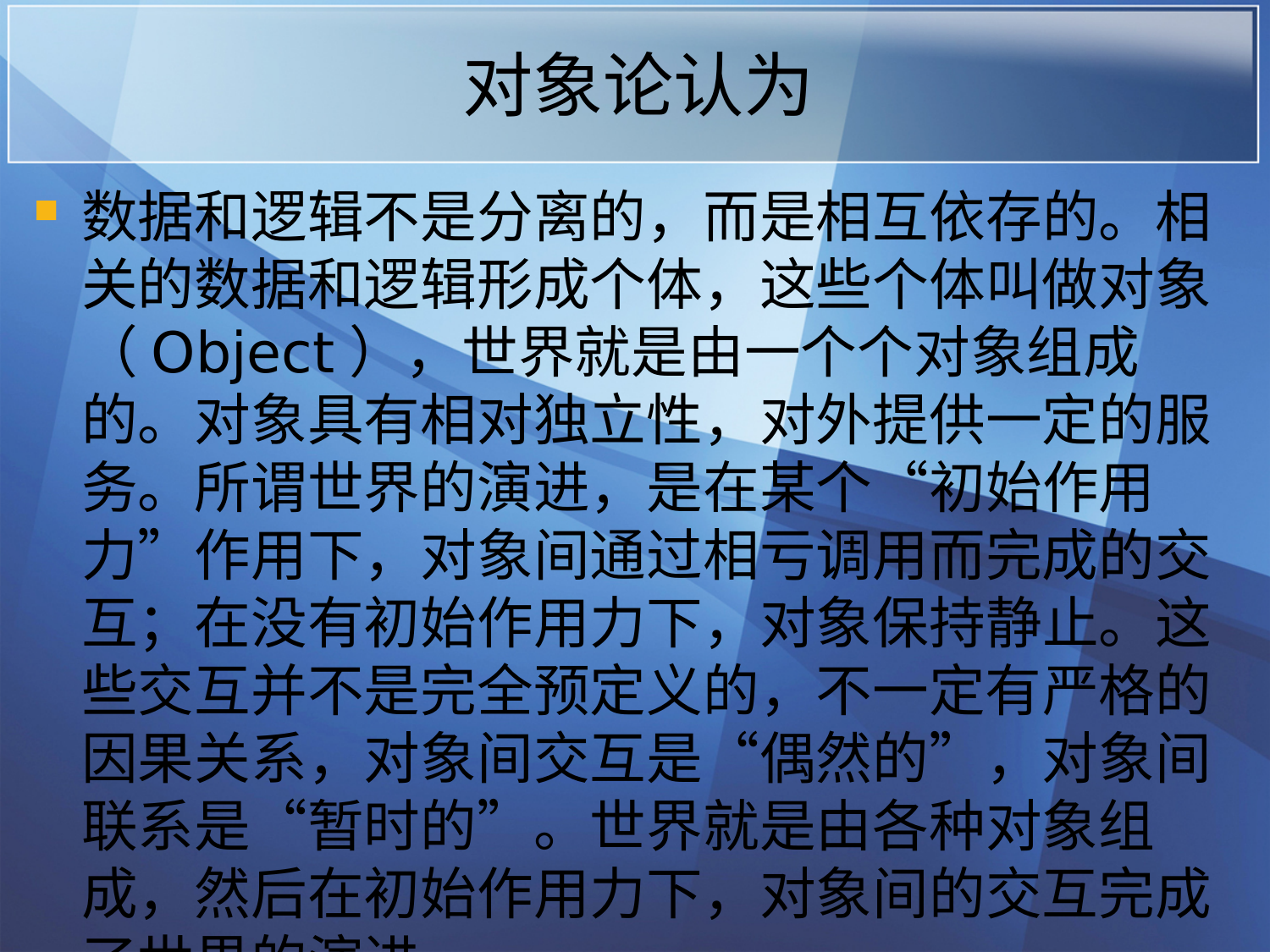

# 对象论认为
数据和逻辑不是分离的，而是相互依存的。相关的数据和逻辑形成个体，这些个体叫做对象（Object），世界就是由一个个对象组成的。对象具有相对独立性，对外提供一定的服务。所谓世界的演进，是在某个“初始作用力”作用下，对象间通过相亏调用而完成的交互；在没有初始作用力下，对象保持静止。这些交互并不是完全预定义的，不一定有严格的因果关系，对象间交互是“偶然的”，对象间联系是“暂时的”。世界就是由各种对象组成，然后在初始作用力下，对象间的交互完成了世界的演进。